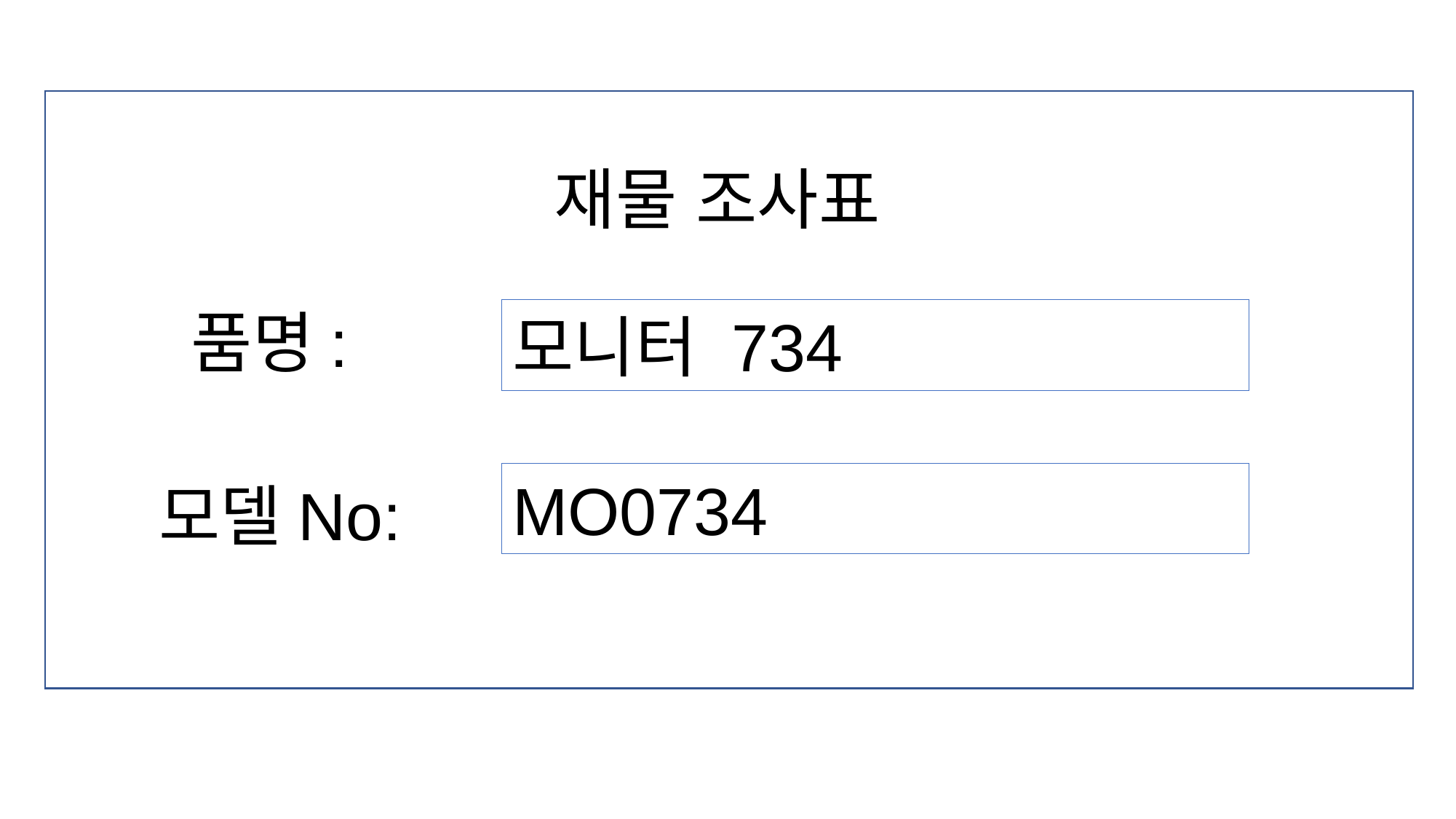

재물 조사표
품명:
모니터 734
MO0734
모델No: